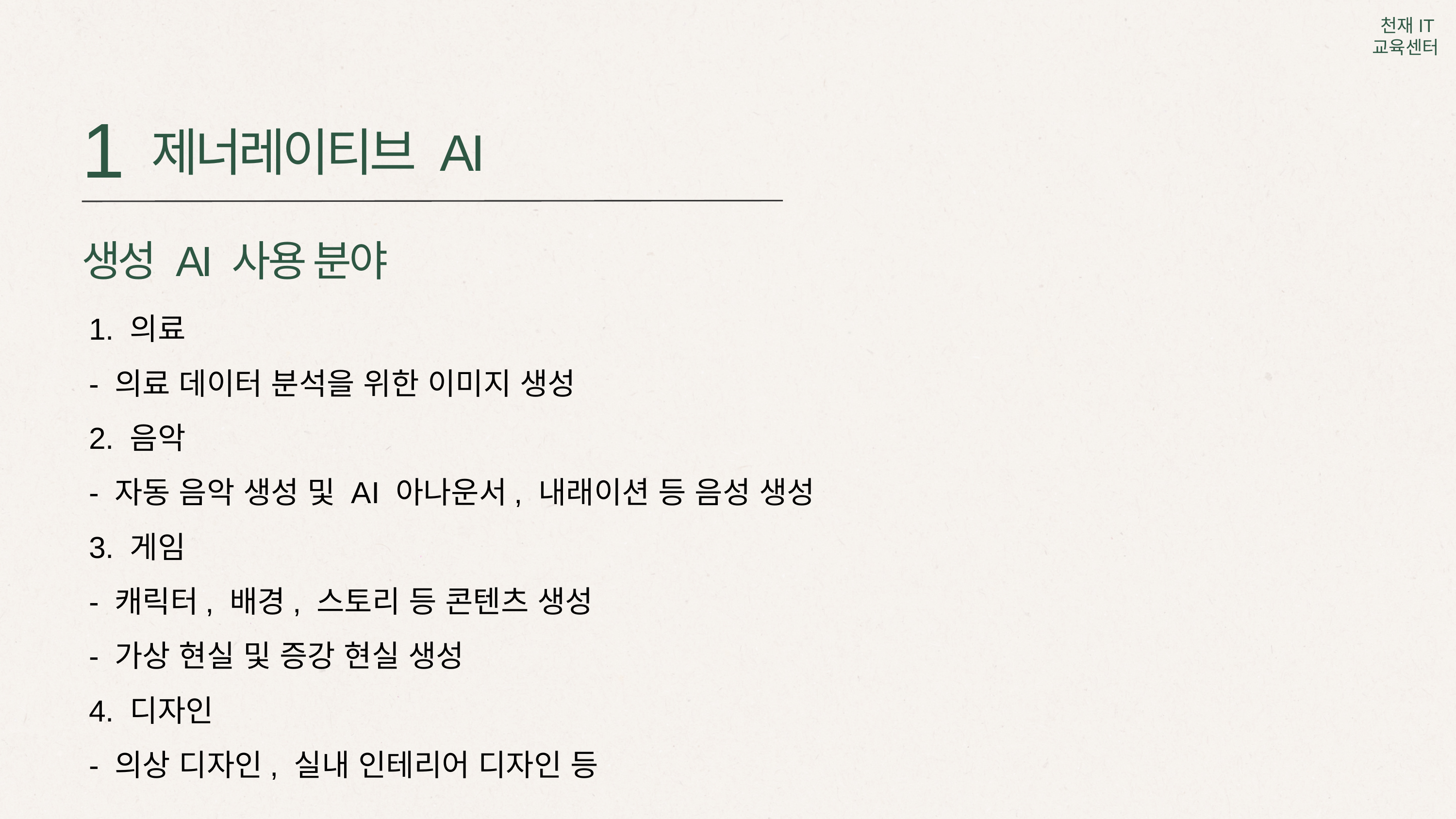

1
제너레이티브 AI

생성 AI 사용 분야
1. 의료
- 의료 데이터 분석을 위한 이미지 생성
2. 음악
- 자동 음악 생성 및 AI 아나운서, 내래이션 등 음성 생성
3. 게임
- 캐릭터, 배경, 스토리 등 콘텐츠 생성
- 가상 현실 및 증강 현실 생성
4. 디자인
- 의상 디자인, 실내 인테리어 디자인 등